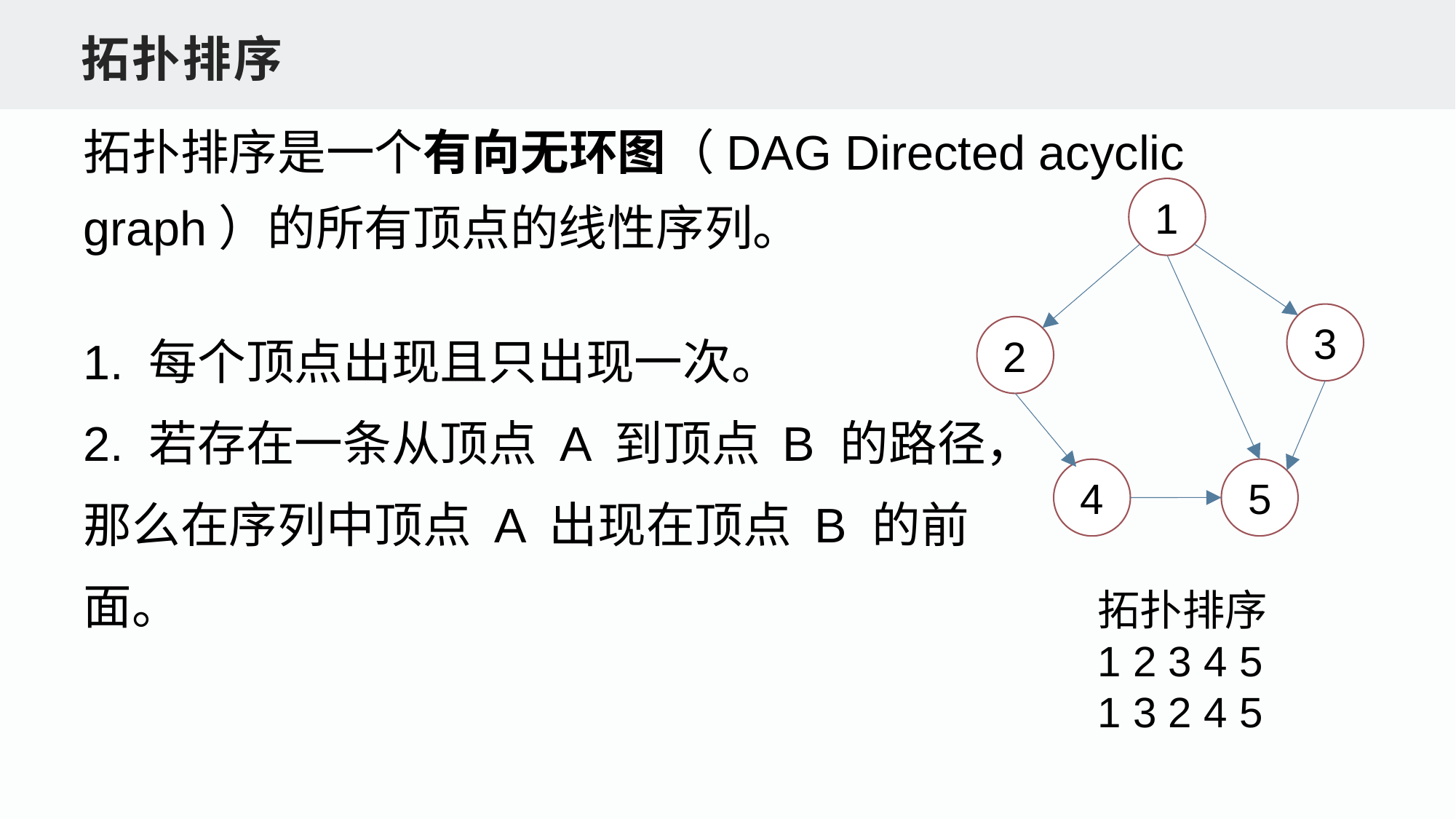

拓扑排序
拓扑排序是一个有向无环图（DAG Directed acyclic graph）的所有顶点的线性序列。
1
3
2
5
4
1. 每个顶点出现且只出现一次。
2. 若存在一条从顶点 A 到顶点 B 的路径，那么在序列中顶点 A 出现在顶点 B 的前面。
拓扑排序
1 2 3 4 5
1 3 2 4 5
4